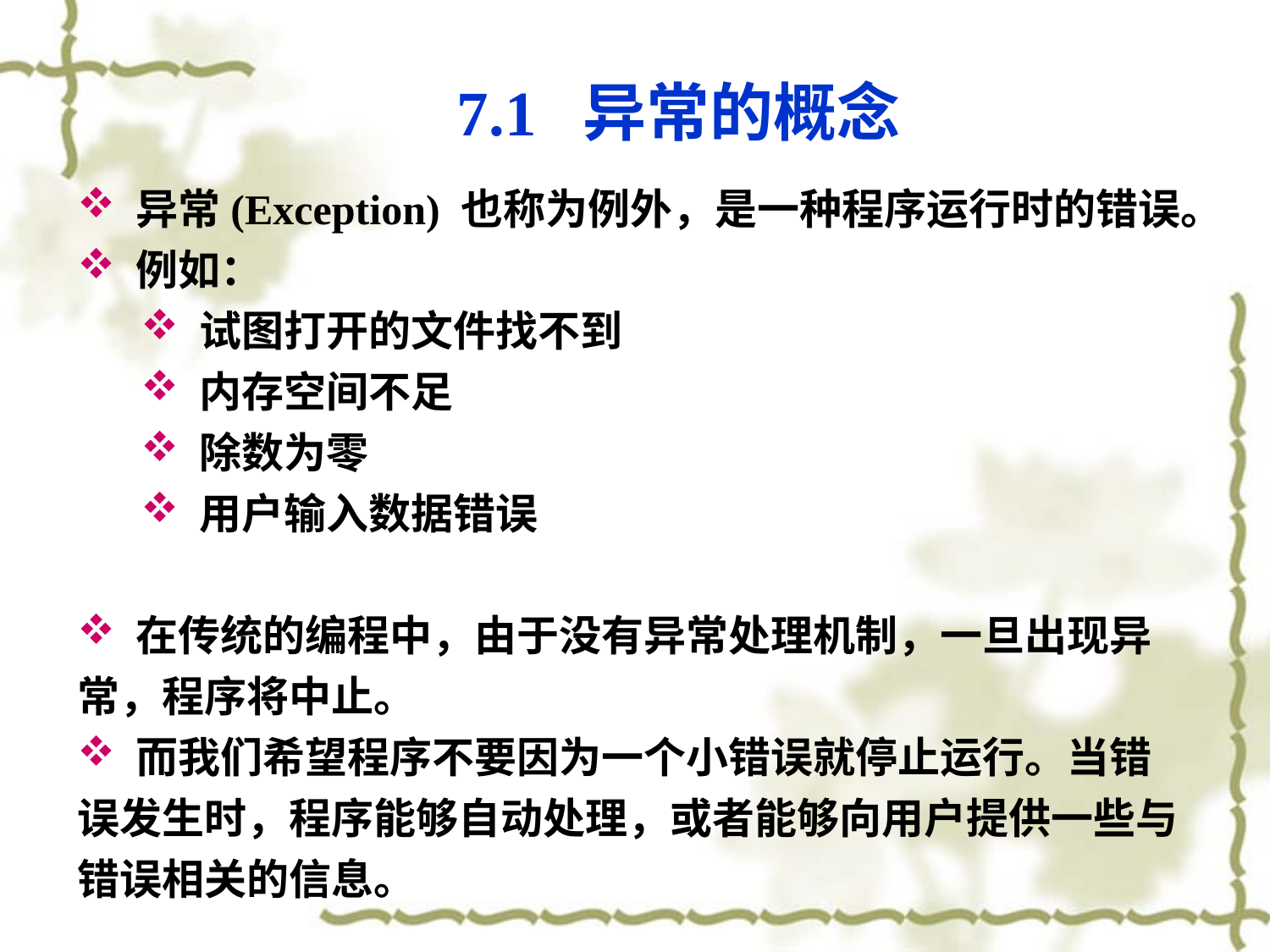

7.1  异常的概念
 异常(Exception) 也称为例外，是一种程序运行时的错误。
 例如：
 试图打开的文件找不到
 内存空间不足
 除数为零
 用户输入数据错误

 在传统的编程中，由于没有异常处理机制，一旦出现异常，程序将中止。
 而我们希望程序不要因为一个小错误就停止运行。当错误发生时，程序能够自动处理，或者能够向用户提供一些与错误相关的信息。
9